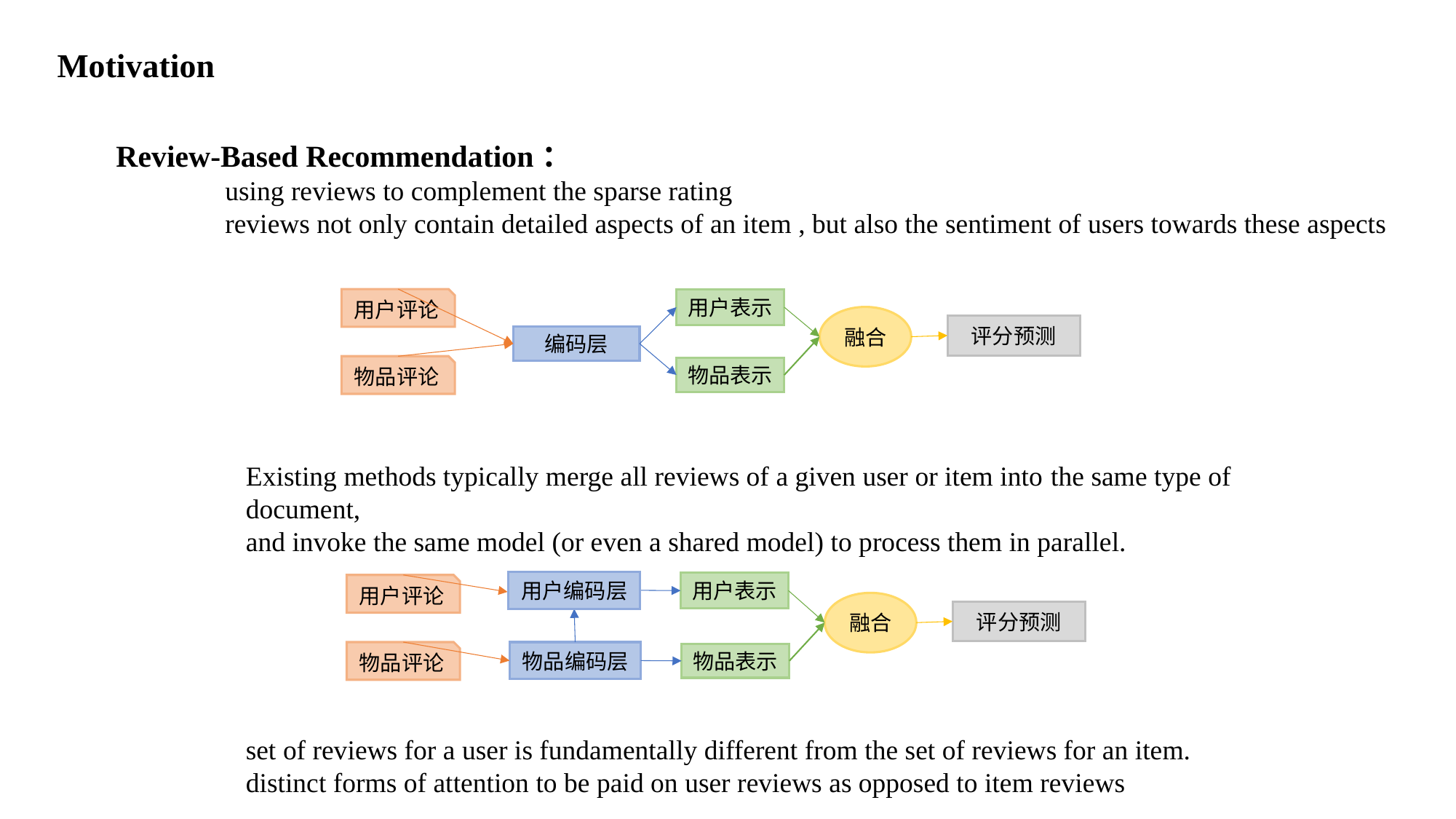

Motivation
Review-Based Recommendation：
	using reviews to complement the sparse rating
	reviews not only contain detailed aspects of an item , but also the sentiment of users towards these aspects

用户评论
用户表示
融合
评分预测
编码层
物品评论
物品表示
Existing methods typically merge all reviews of a given user or item into the same type of document,
and invoke the same model (or even a shared model) to process them in parallel.
用户编码层
用户表示
用户评论
融合
评分预测
物品编码层
物品评论
物品表示
set of reviews for a user is fundamentally different from the set of reviews for an item.
distinct forms of attention to be paid on user reviews as opposed to item reviews